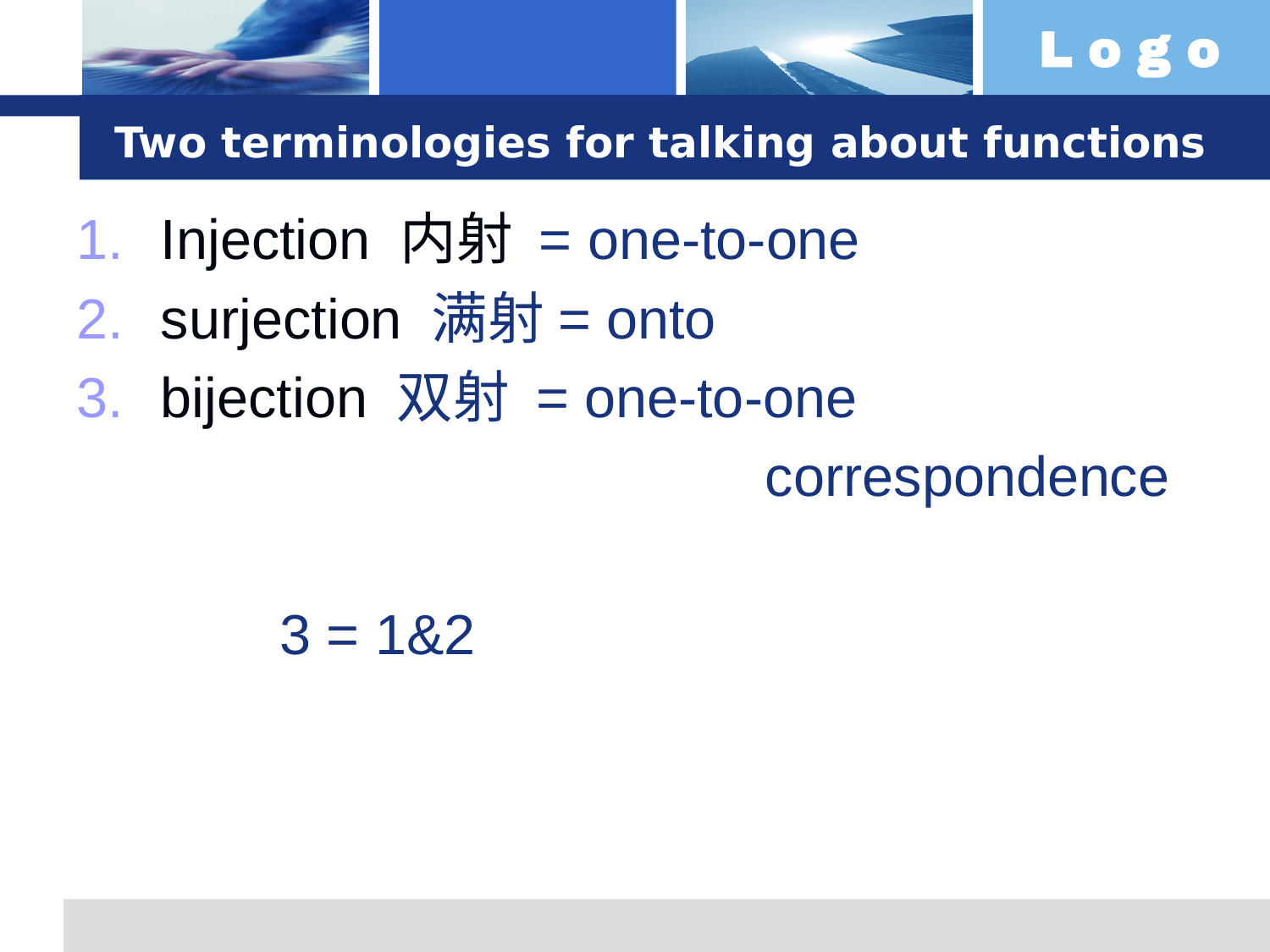

# Two terminologies for talking about functions
Injection 内射 = one-to-one
surjection 满射= onto
bijection 双射 = one-to-one
                                            correspondence

             3 = 1&2
43